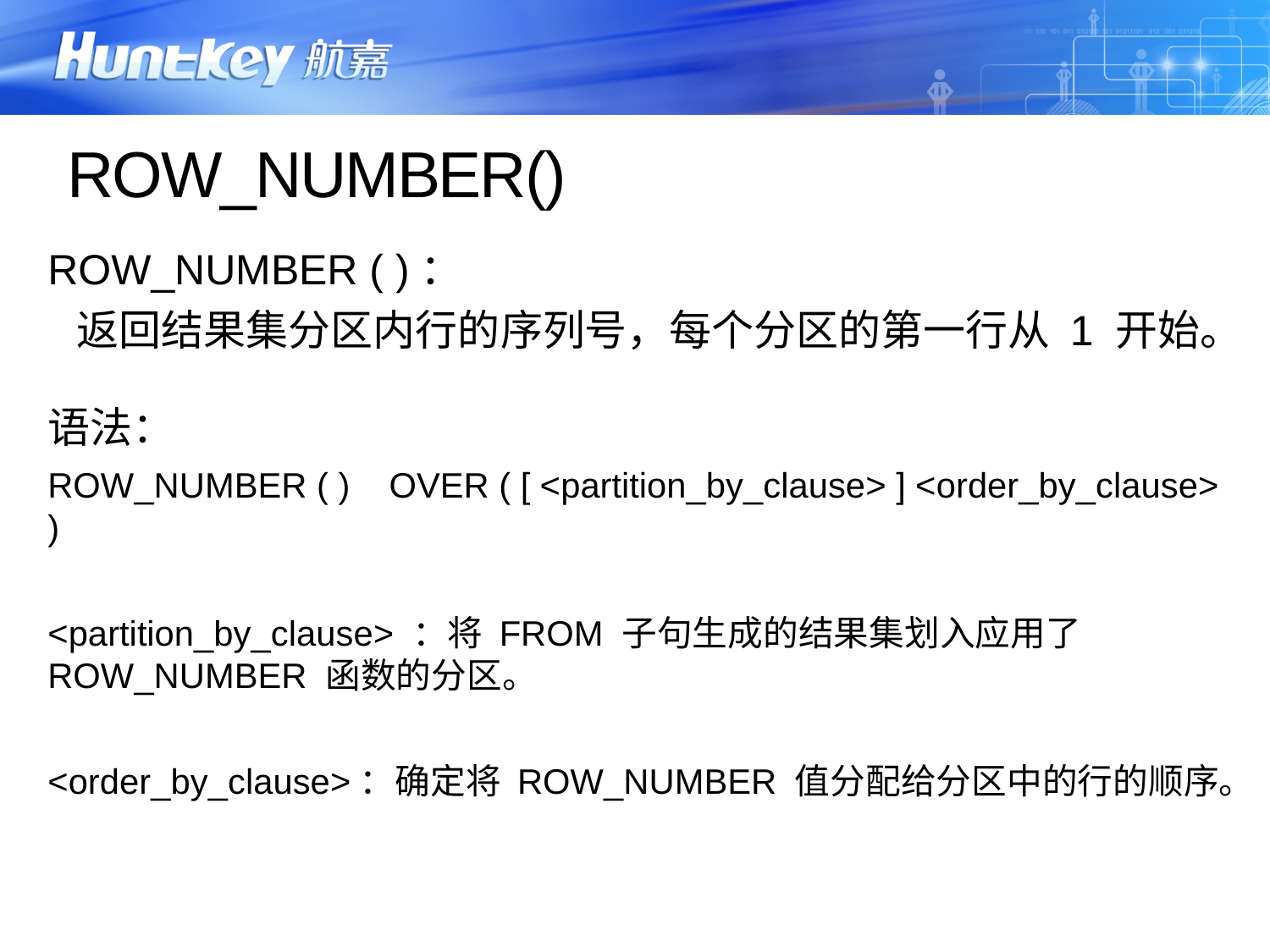

# ROW_NUMBER()
ROW_NUMBER ( )：
  返回结果集分区内行的序列号，每个分区的第一行从 1 开始。

语法：
ROW_NUMBER ( )    OVER ( [ <partition_by_clause> ] <order_by_clause> )

<partition_by_clause> ：将 FROM 子句生成的结果集划入应用了 ROW_NUMBER 函数的分区。

<order_by_clause>：确定将 ROW_NUMBER 值分配给分区中的行的顺序。